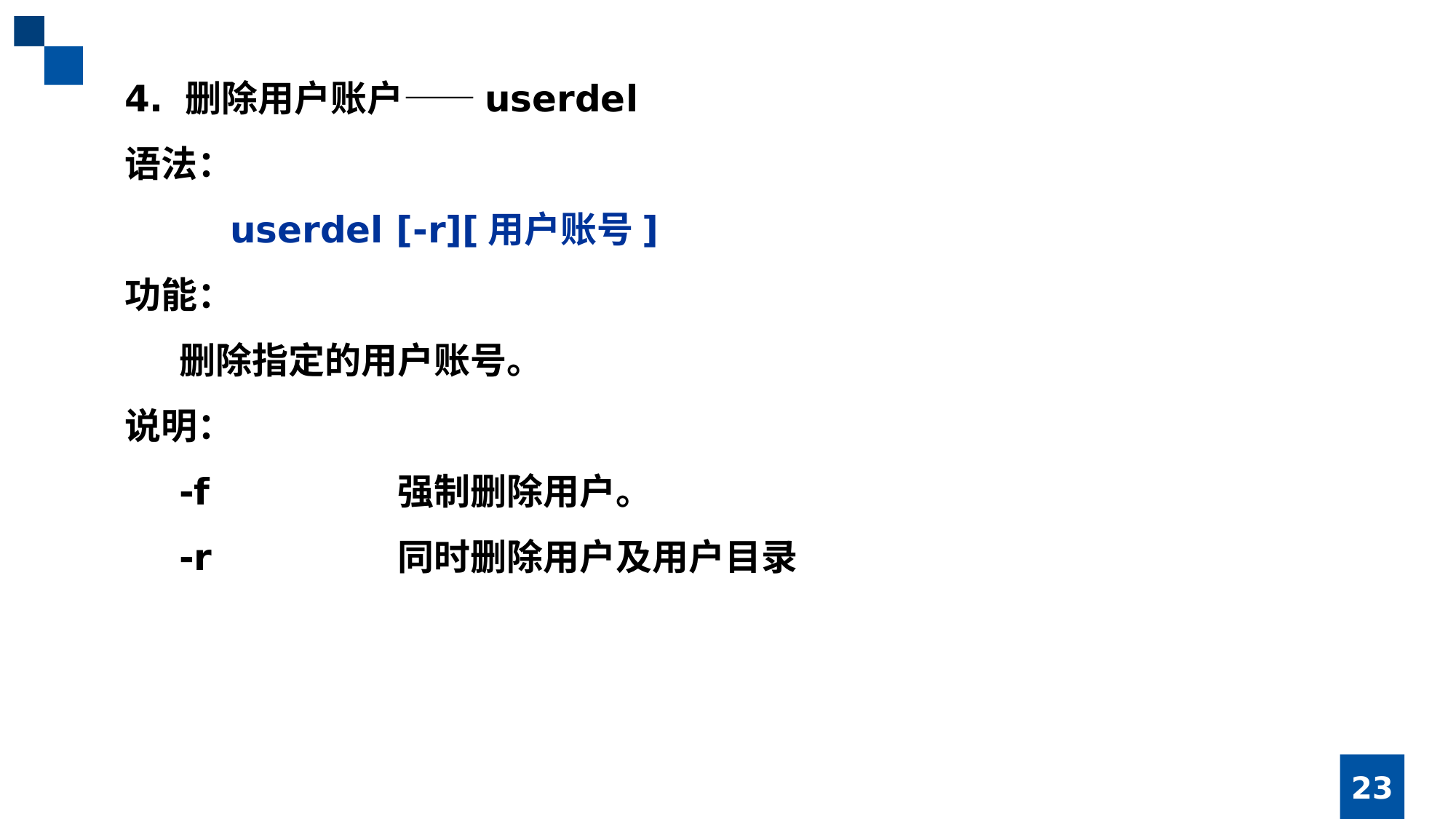

4. 删除用户账户——userdel
语法：
    userdel [-r][用户账号]
功能：
删除指定的用户账号。
说明：
-f 		强制删除用户。
-r		同时删除用户及用户目录
23